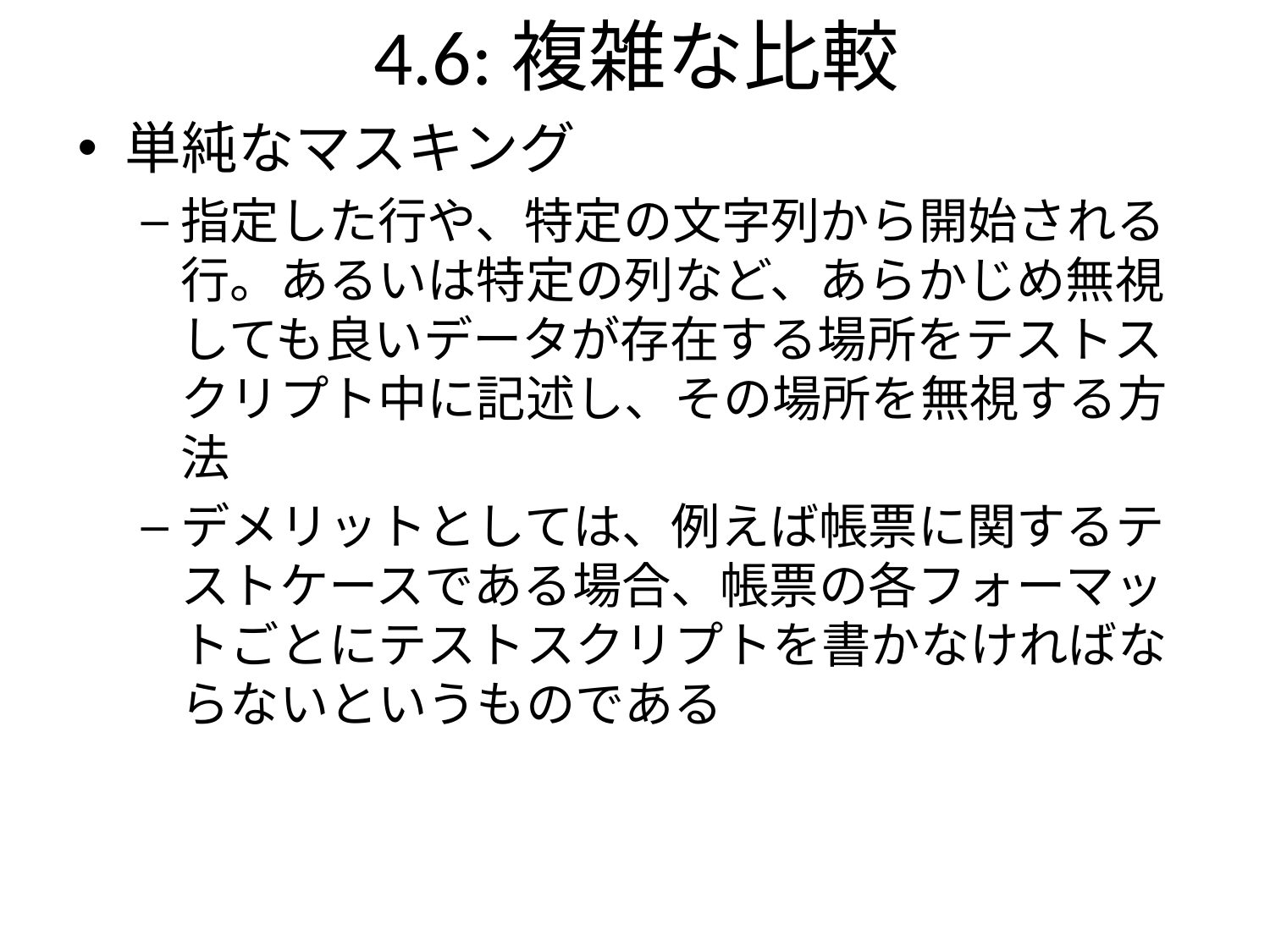

4.6:複雑な比較
単純なマスキング
指定した行や、特定の文字列から開始される行。あるいは特定の列など、あらかじめ無視しても良いデータが存在する場所をテストスクリプト中に記述し、その場所を無視する方法
デメリットとしては、例えば帳票に関するテストケースである場合、帳票の各フォーマットごとにテストスクリプトを書かなければならないというものである